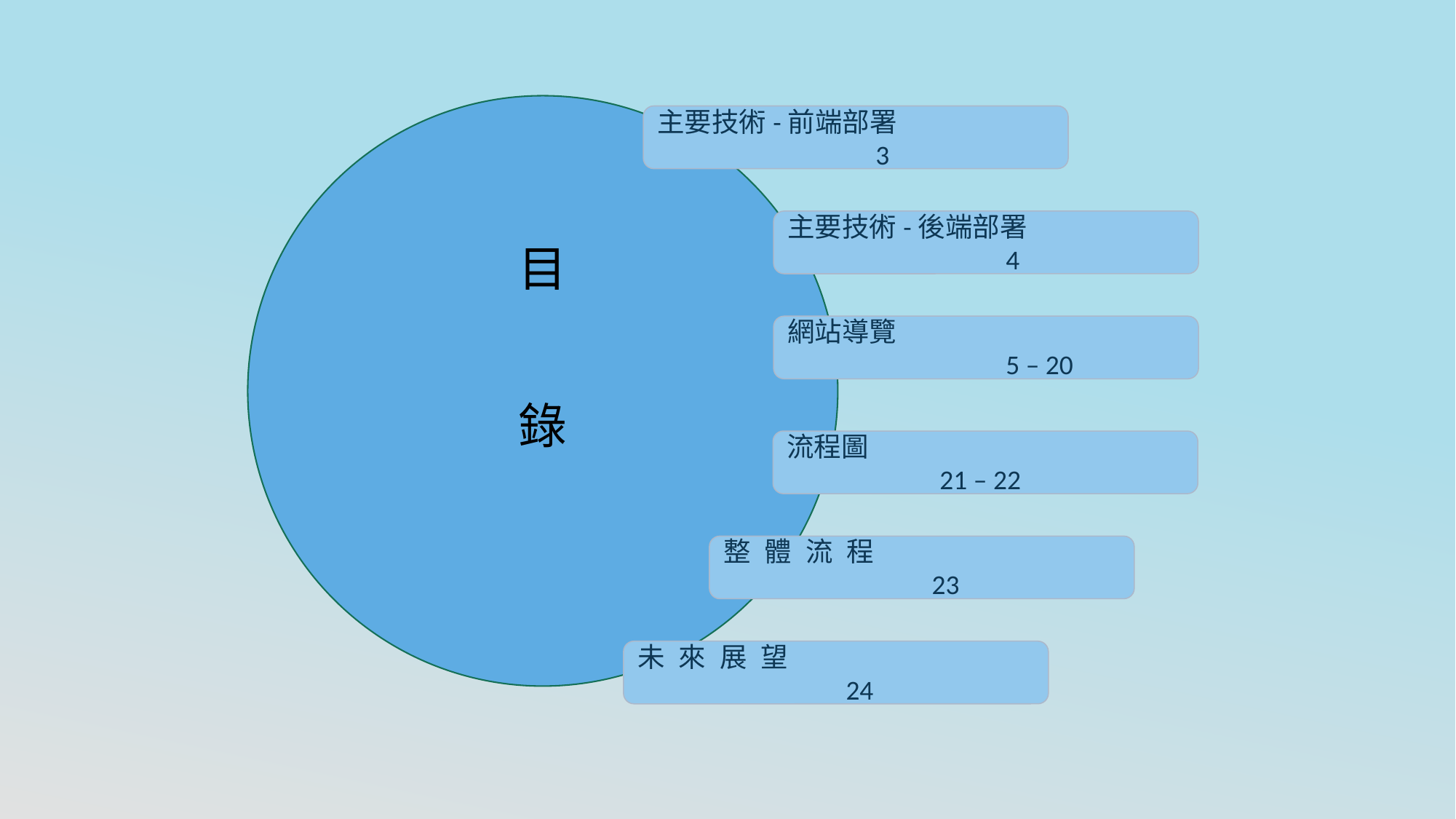

主要技術-前端部署			3
主要技術-後端部署			4
網站導覽				5 – 20
目

錄
流程圖				      21 – 22
整體流程			               23
未來展望			               24